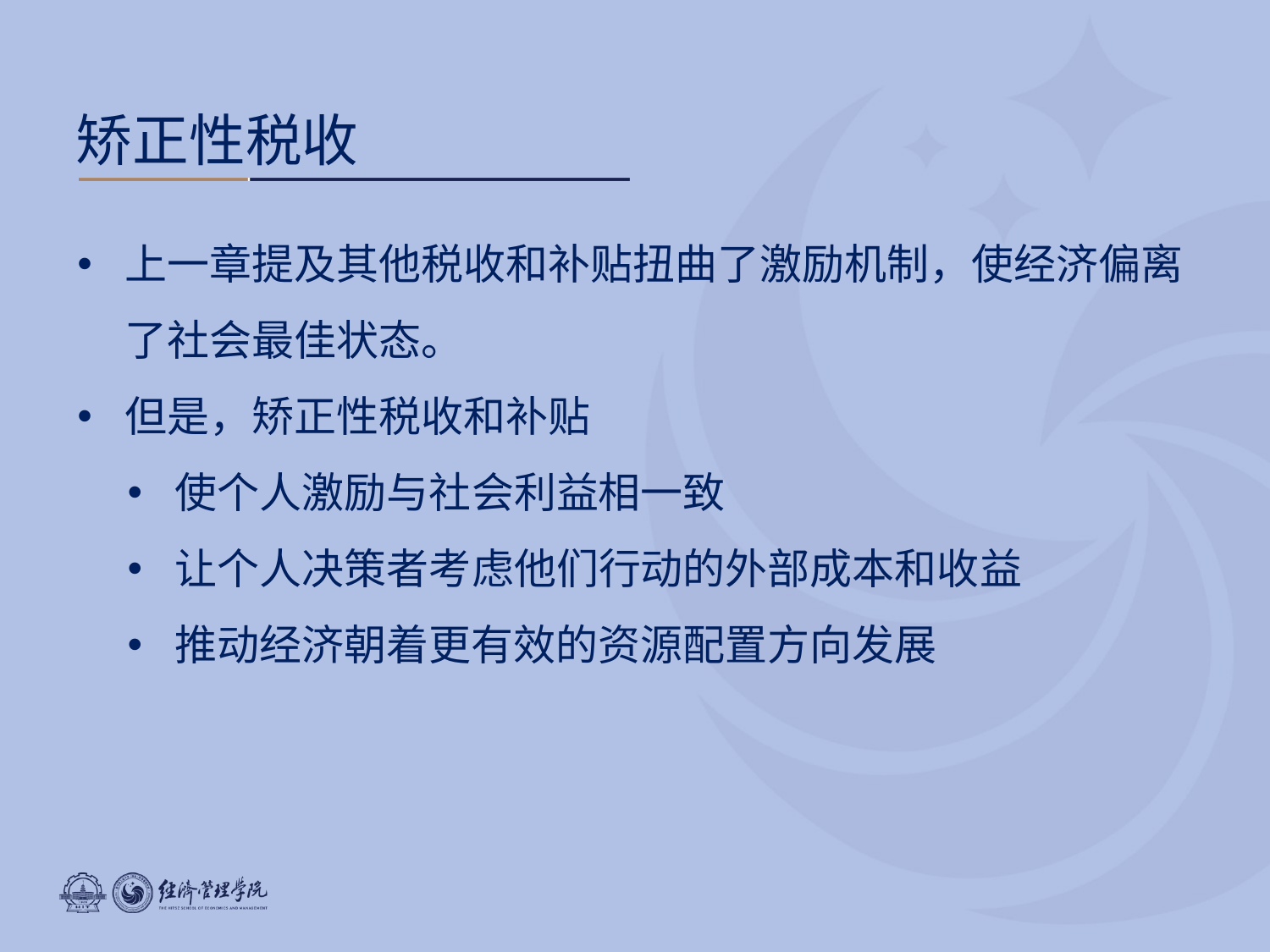

# 矫正性税收
上一章提及其他税收和补贴扭曲了激励机制，使经济偏离了社会最佳状态。
但是，矫正性税收和补贴
使个人激励与社会利益相一致
让个人决策者考虑他们行动的外部成本和收益
推动经济朝着更有效的资源配置方向发展